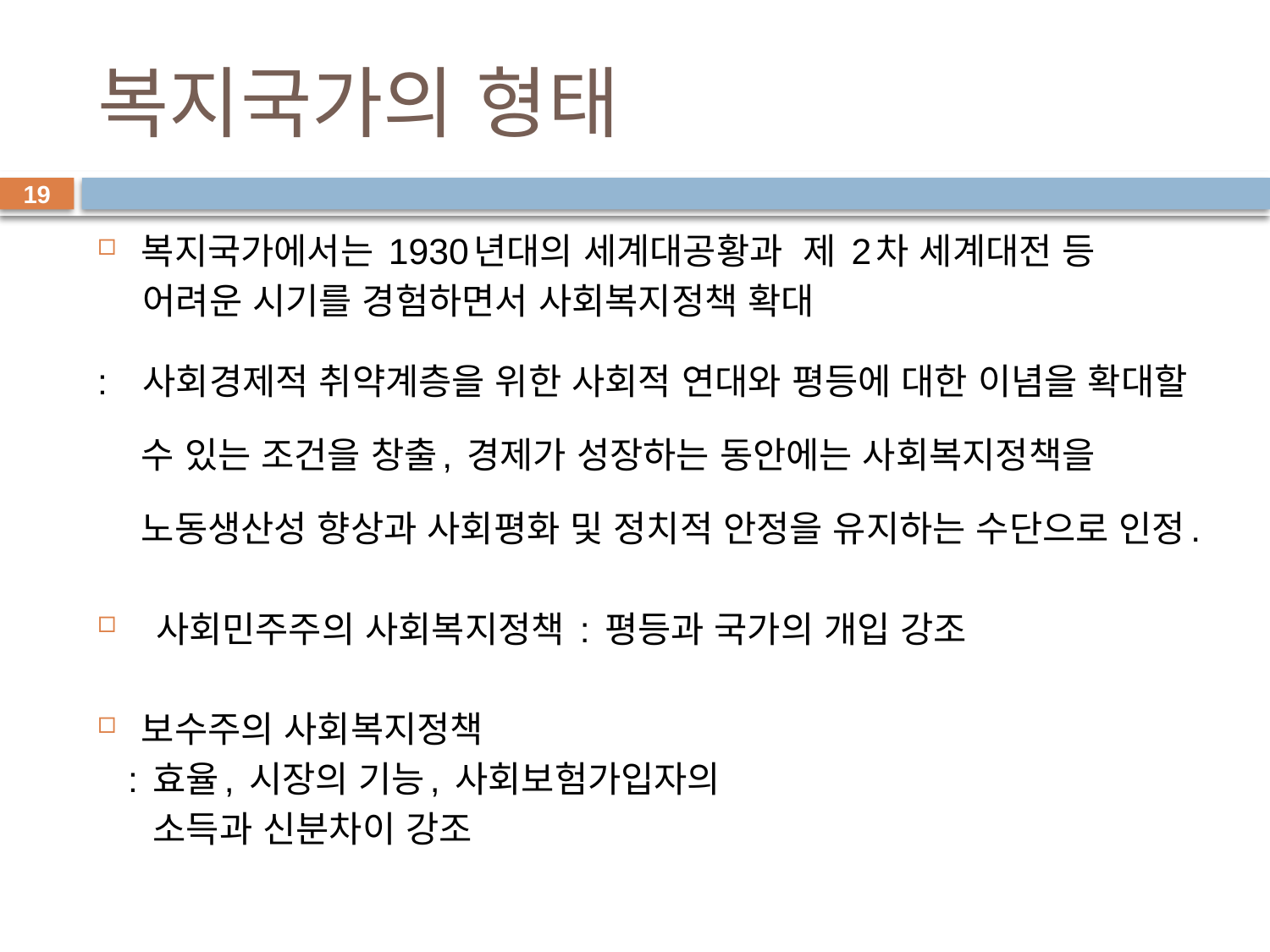

# 복지국가의 형태
19
복지국가에서는 1930년대의 세계대공황과  제 2차 세계대전 등
    어려운 시기를 경험하면서 사회복지정책 확대
:   사회경제적 취약계층을 위한 사회적 연대와 평등에 대한 이념을 확대할 수 있는 조건을 창출, 경제가 성장하는 동안에는 사회복지정책을 노동생산성 향상과 사회평화 및 정치적 안정을 유지하는 수단으로 인정.

 사회민주주의 사회복지정책 : 평등과 국가의 개입 강조

보수주의 사회복지정책
   : 효율, 시장의 기능, 사회보험가입자의
     소득과 신분차이 강조